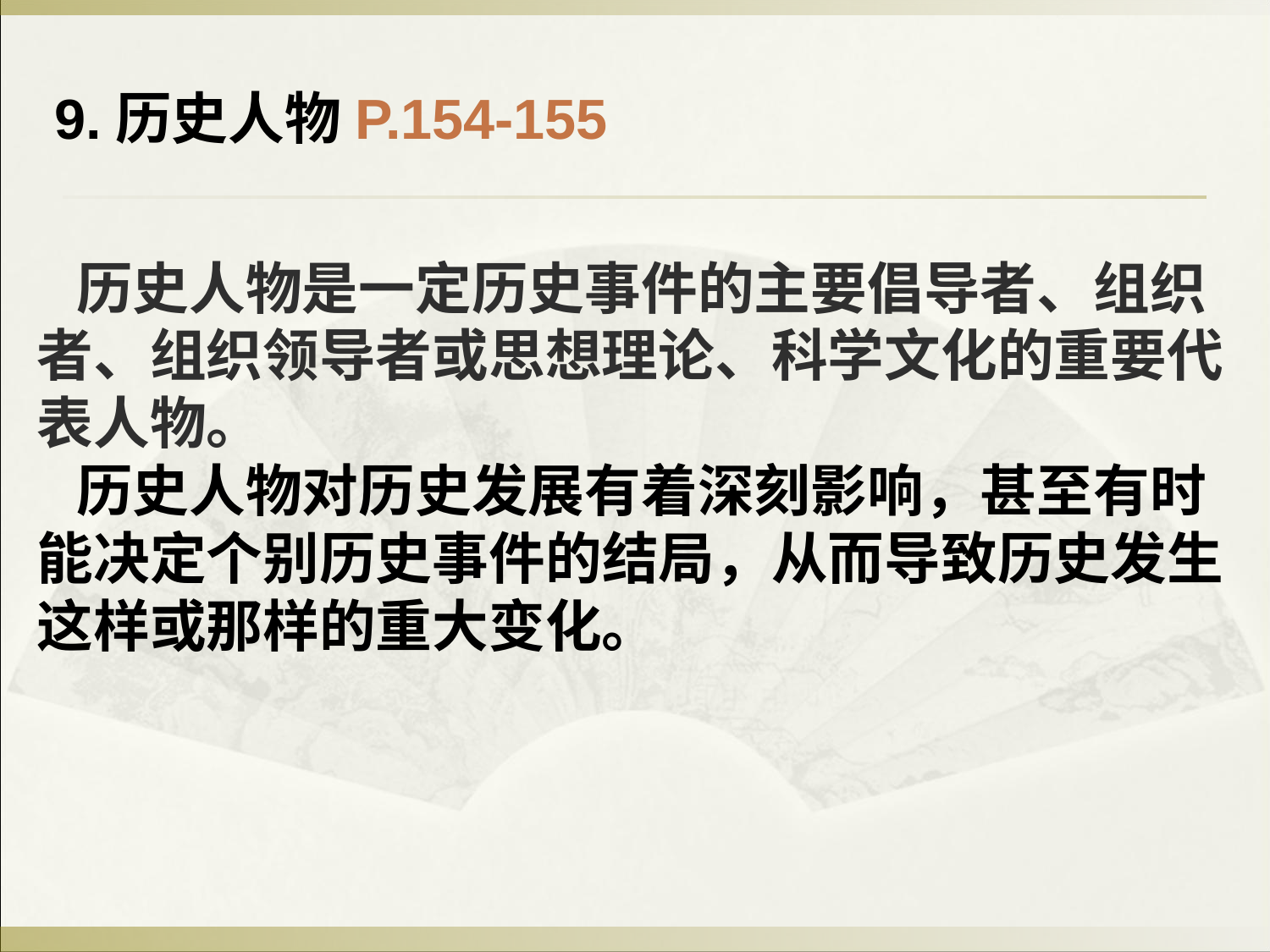

9.历史人物P.154-155
  历史人物是一定历史事件的主要倡导者、组织者、组织领导者或思想理论、科学文化的重要代表人物。
  历史人物对历史发展有着深刻影响，甚至有时能决定个别历史事件的结局，从而导致历史发生这样或那样的重大变化。